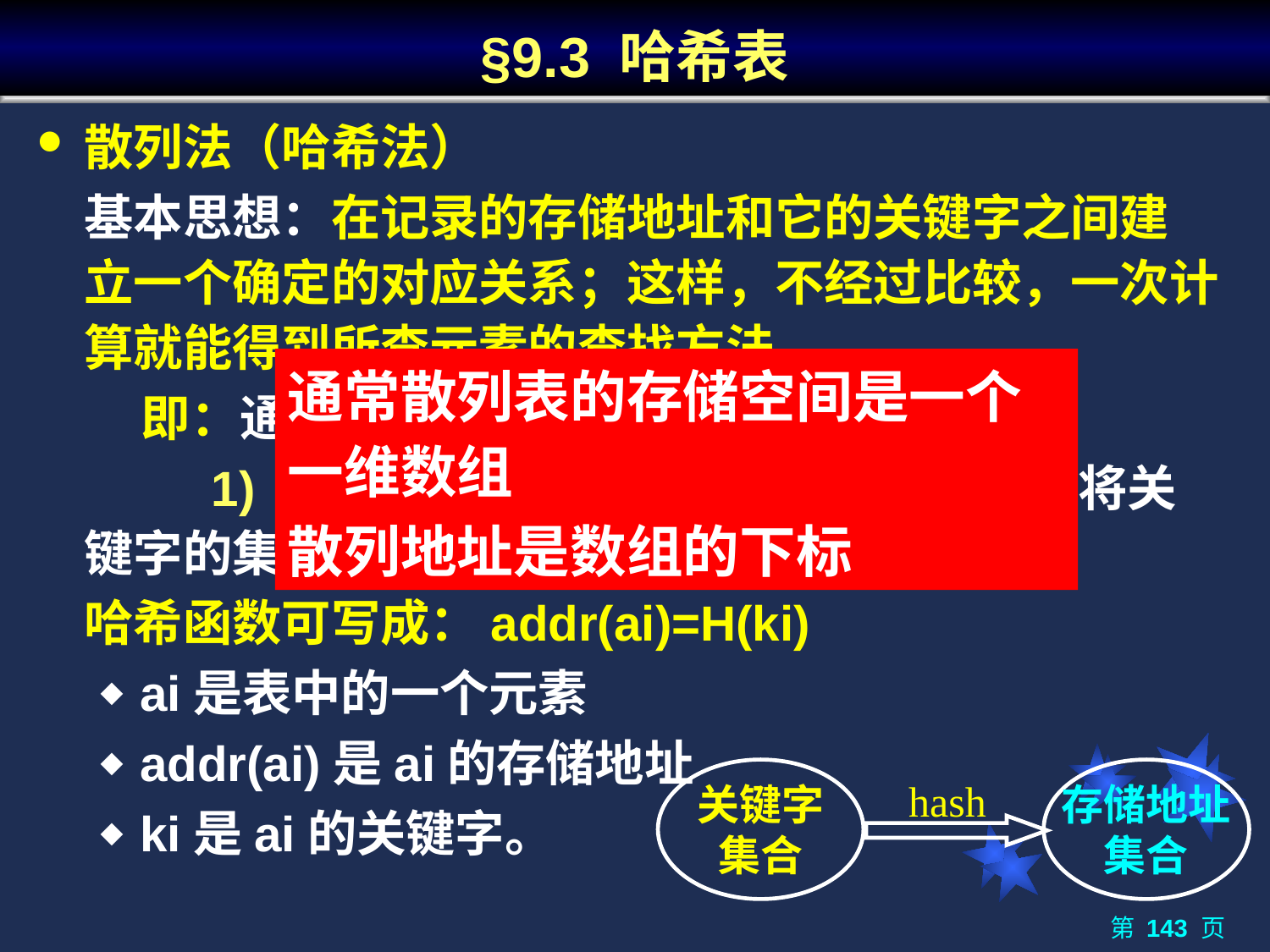

# §9.3 哈希表
散列法（哈希法）
	基本思想：在记录的存储地址和它的关键字之间建立一个确定的对应关系；这样，不经过比较，一次计算就能得到所查元素的查找方法。
	    即：通过简单计算直接得到数据的地址。
		1)   哈希(Hash)函数是一个映象，即：将关键字的集合映射到某个地址集合上。
	哈希函数可写成：addr(ai)=H(ki)
ai是表中的一个元素
addr(ai)是ai的存储地址
ki是ai的关键字。
通常散列表的存储空间是一个一维数组
散列地址是数组的下标
关键字
集合
存储地址
集合
hash

第 143 页